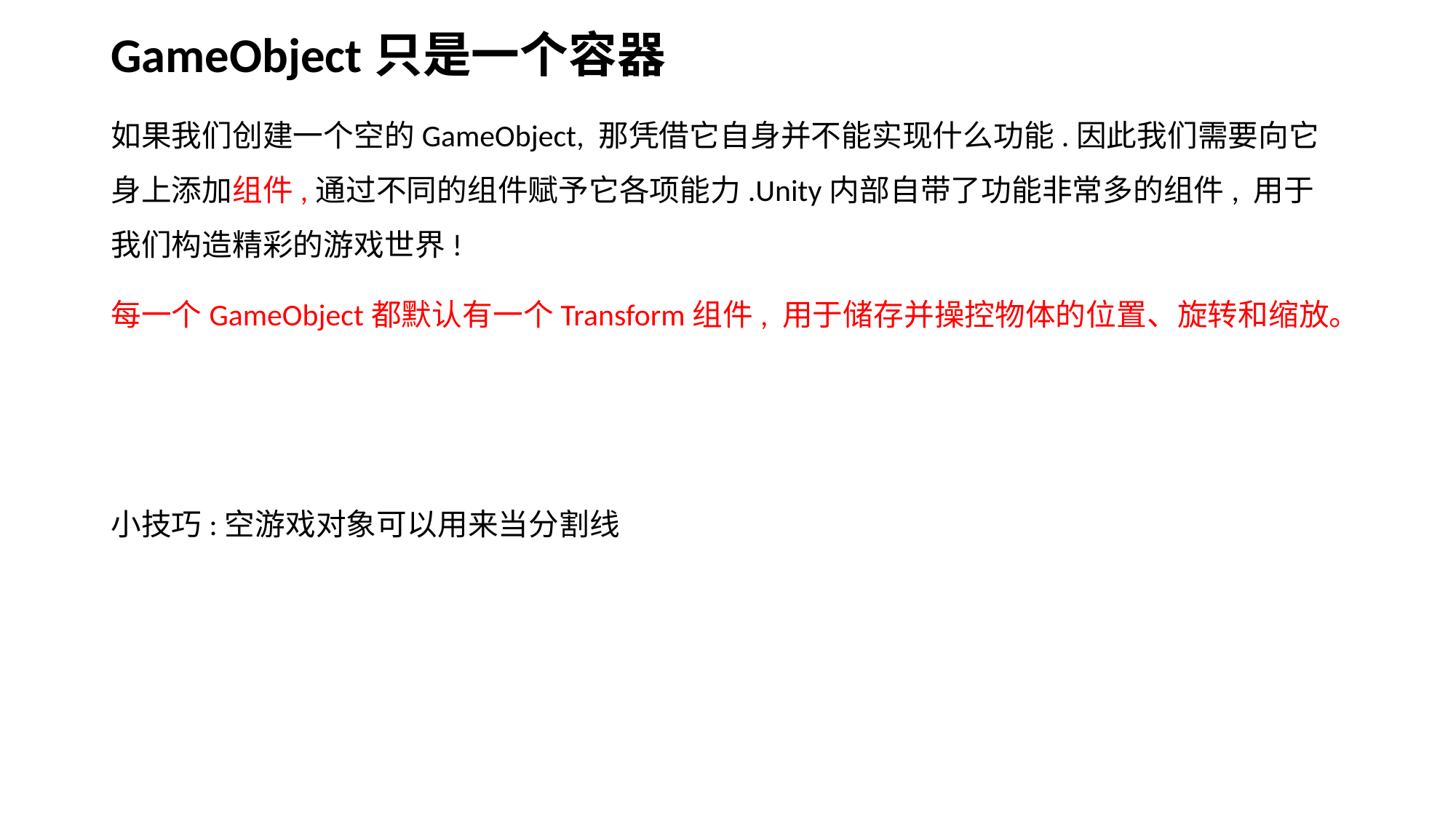

GameObject只是一个容器
如果我们创建一个空的GameObject, 那凭借它自身并不能实现什么功能.因此我们需要向它身上添加组件,通过不同的组件赋予它各项能力.Unity内部自带了功能非常多的组件, 用于我们构造精彩的游戏世界!
每一个GameObject都默认有一个Transform组件, 用于储存并操控物体的位置、旋转和缩放。

小技巧:空游戏对象可以用来当分割线